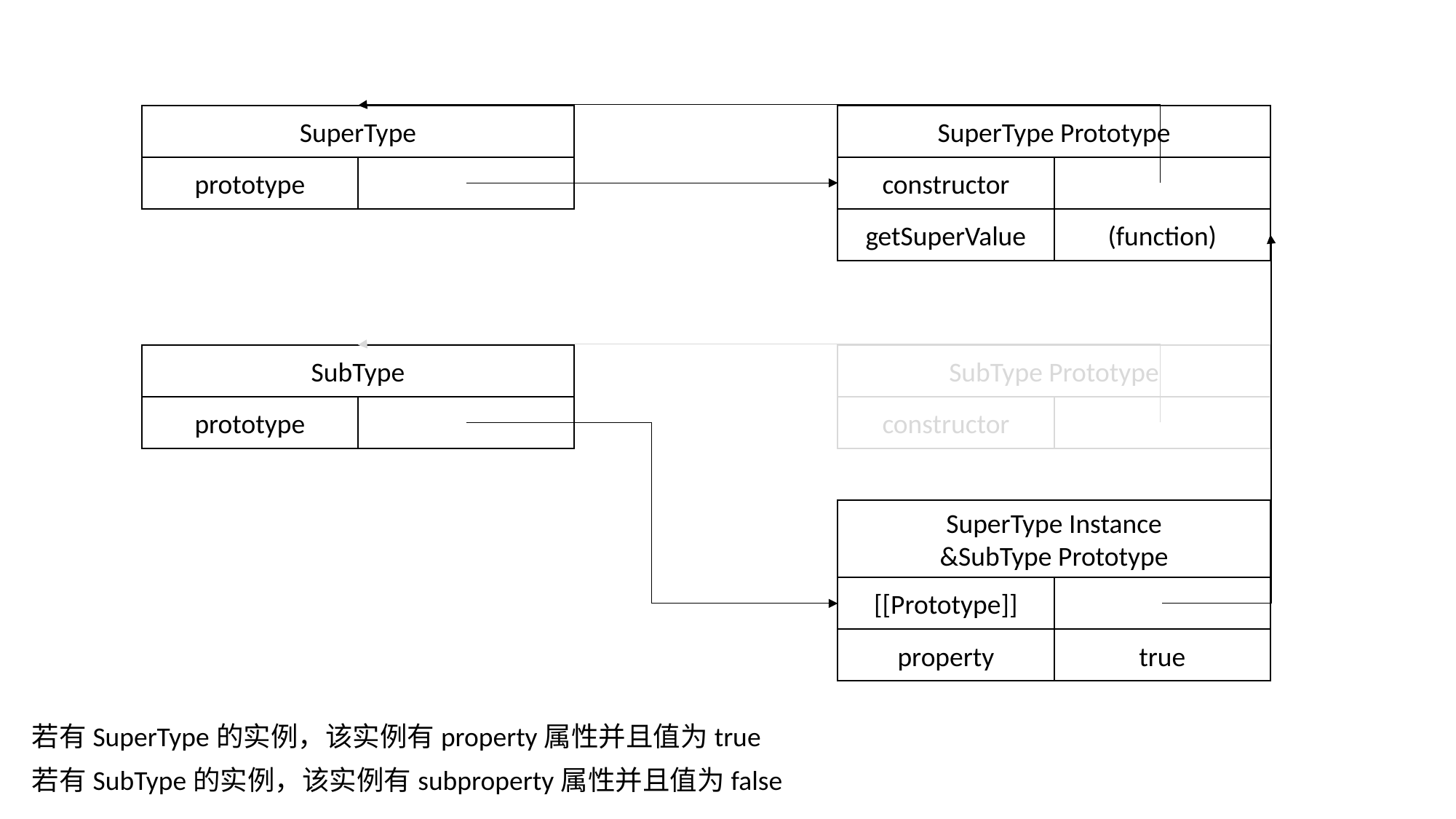

SuperType Prototype

constructor
(function)
getSuperValue
SuperType

prototype
SubType Prototype

constructor
SubType

prototype
SuperType Instance
&SubType Prototype

[[Prototype]]
property
true
若有SuperType的实例，该实例有property属性并且值为true
若有SubType的实例，该实例有subproperty属性并且值为false